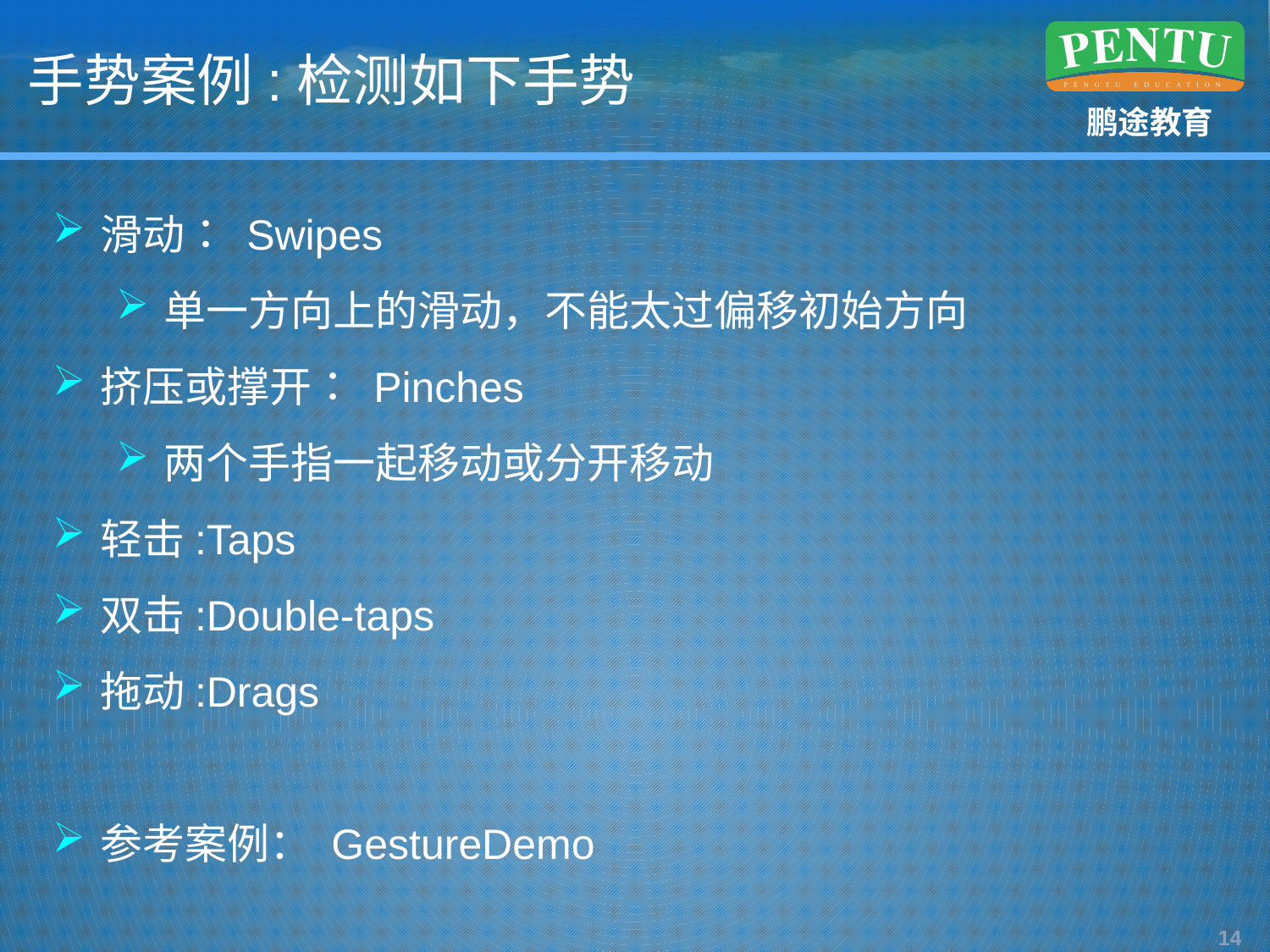

# 手势案例:检测如下手势
滑动： Swipes
单一方向上的滑动，不能太过偏移初始方向
挤压或撑开： Pinches
两个手指一起移动或分开移动
轻击:Taps
双击:Double-taps
拖动:Drags

参考案例： GestureDemo
14